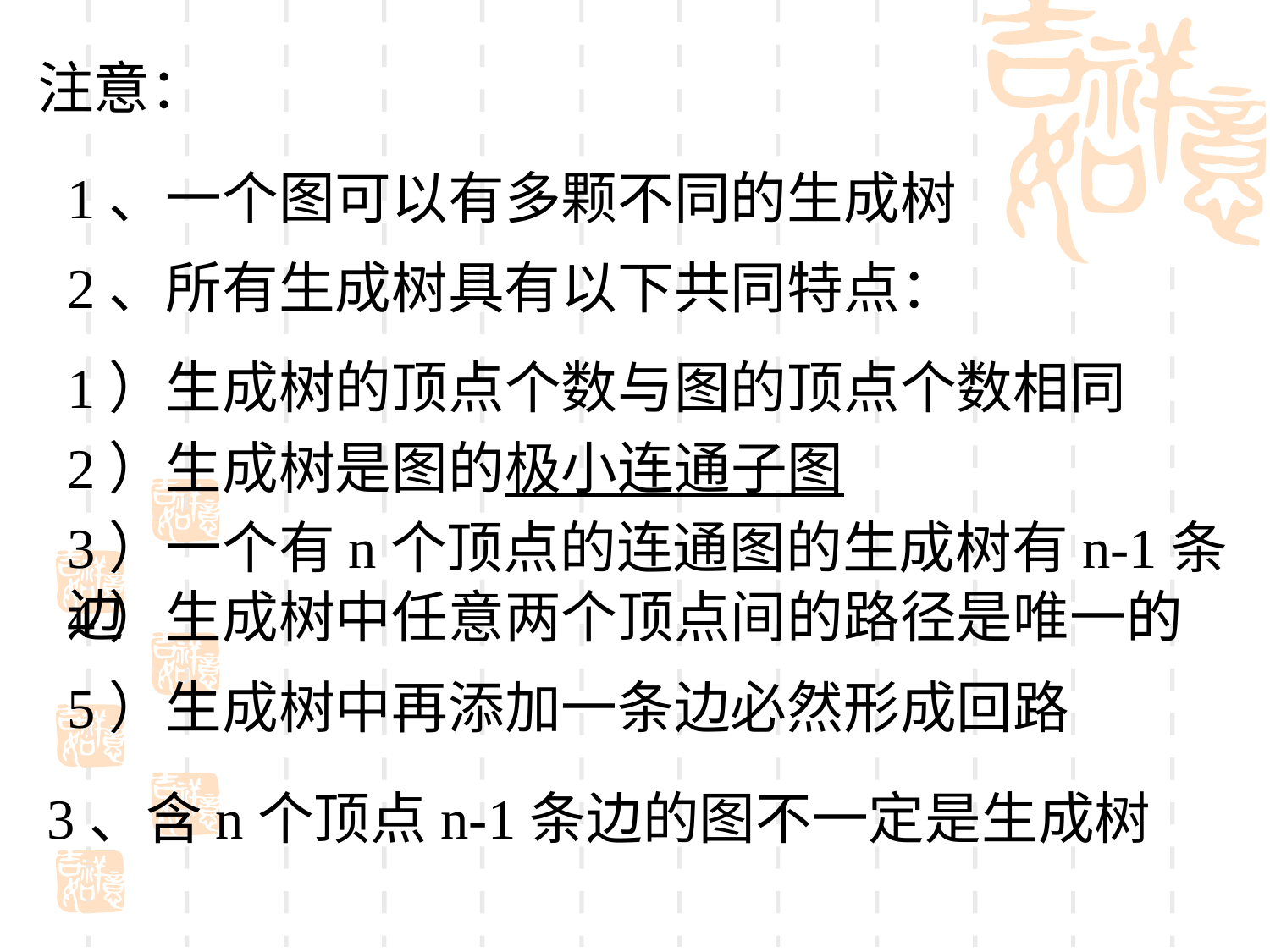

注意：
1、一个图可以有多颗不同的生成树
2、所有生成树具有以下共同特点：
1）生成树的顶点个数与图的顶点个数相同
2）生成树是图的极小连通子图
3）一个有n个顶点的连通图的生成树有n-1条边
4）生成树中任意两个顶点间的路径是唯一的
5）生成树中再添加一条边必然形成回路
3、含n个顶点n-1条边的图不一定是生成树